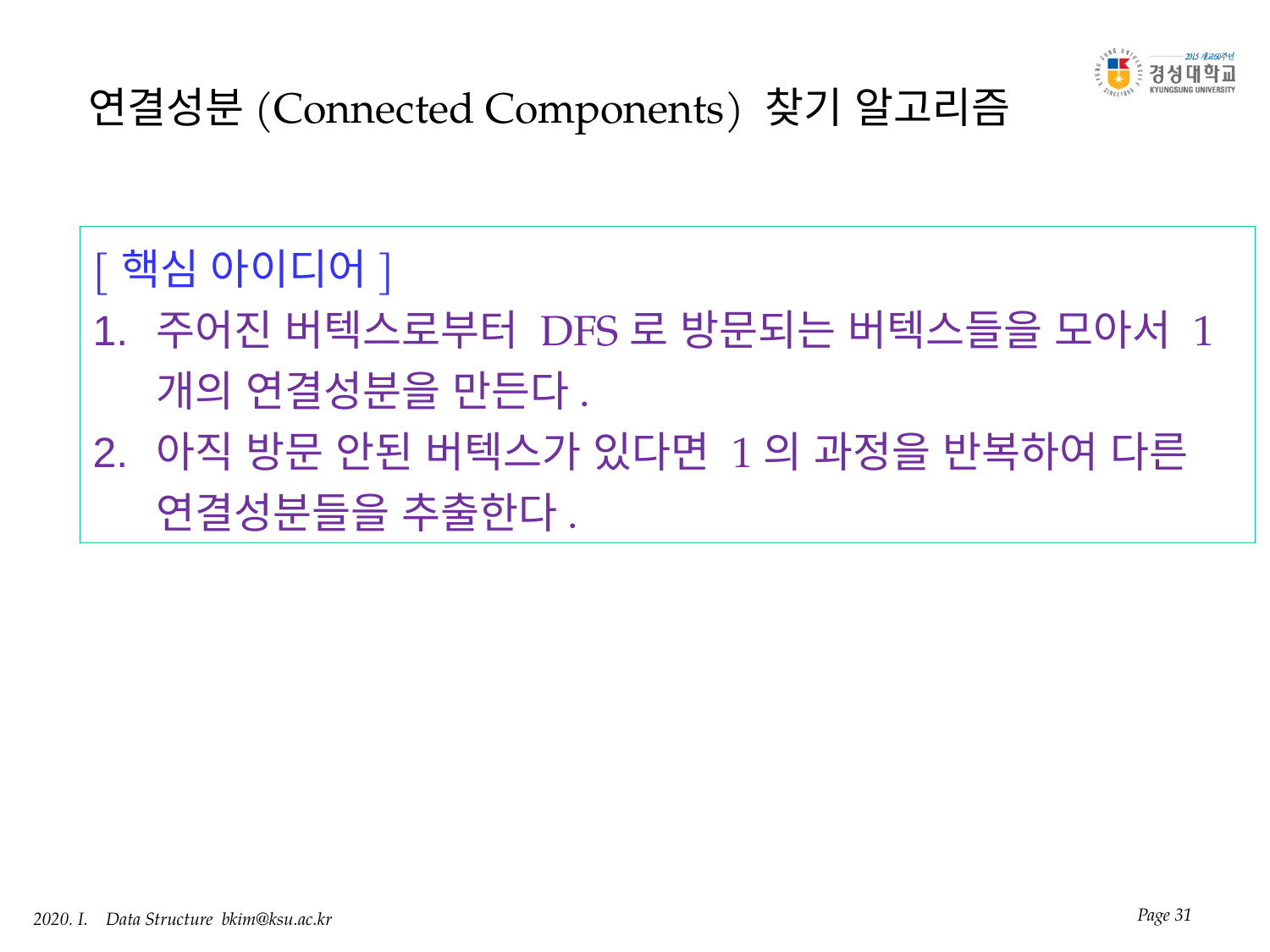

# 연결성분(Connected Components) 찾기 알고리즘
[핵심 아이디어]
주어진 버텍스로부터 DFS로 방문되는 버텍스들을 모아서 1개의 연결성분을 만든다.
아직 방문 안된 버텍스가 있다면 1의 과정을 반복하여 다른 연결성분들을 추출한다.
Page 31